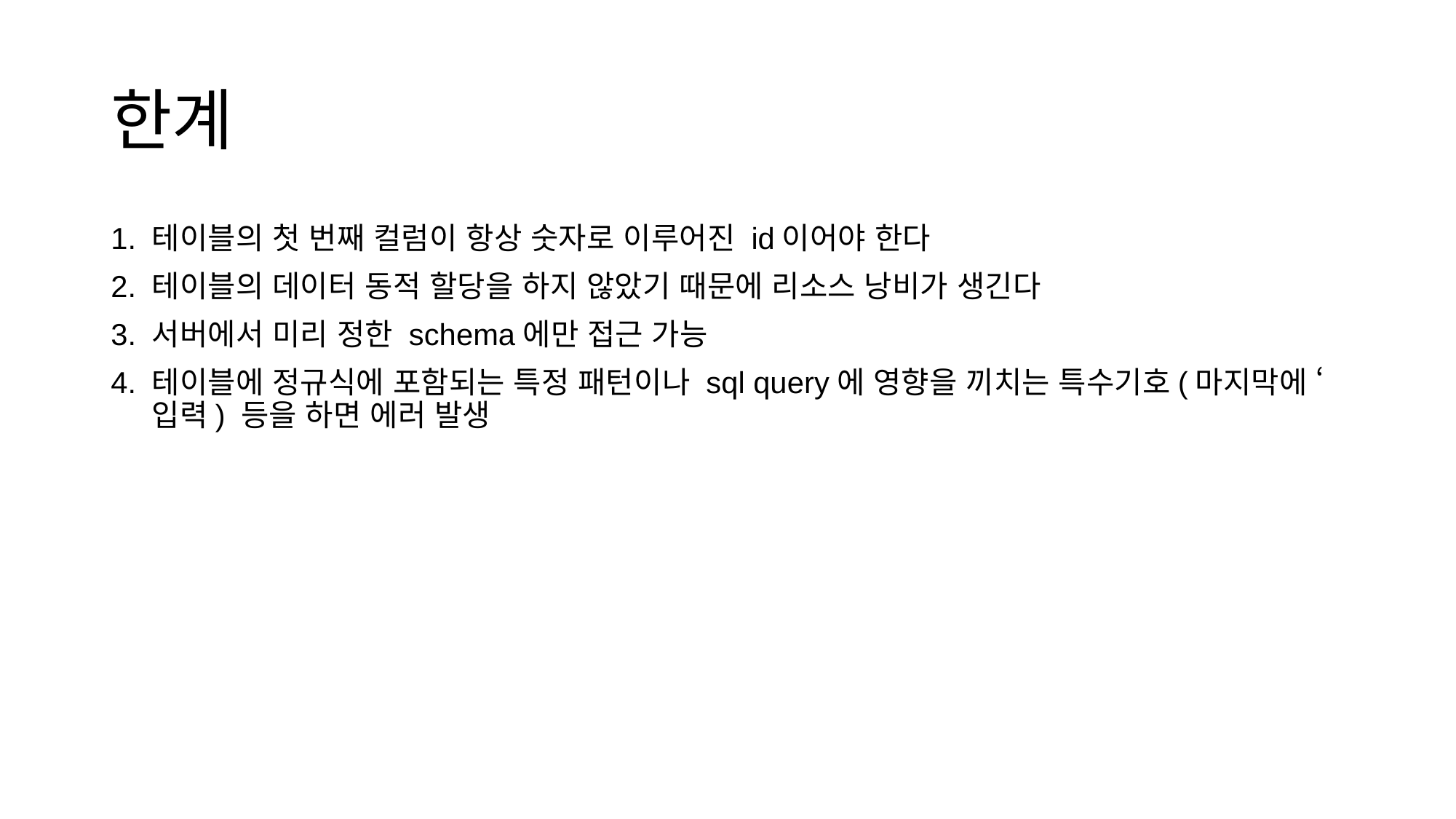

# 한계
테이블의 첫 번째 컬럼이 항상 숫자로 이루어진 id이어야 한다
테이블의 데이터 동적 할당을 하지 않았기 때문에 리소스 낭비가 생긴다
서버에서 미리 정한 schema에만 접근 가능
테이블에 정규식에 포함되는 특정 패턴이나 sql query에 영향을 끼치는 특수기호(마지막에 ‘ 입력) 등을 하면 에러 발생